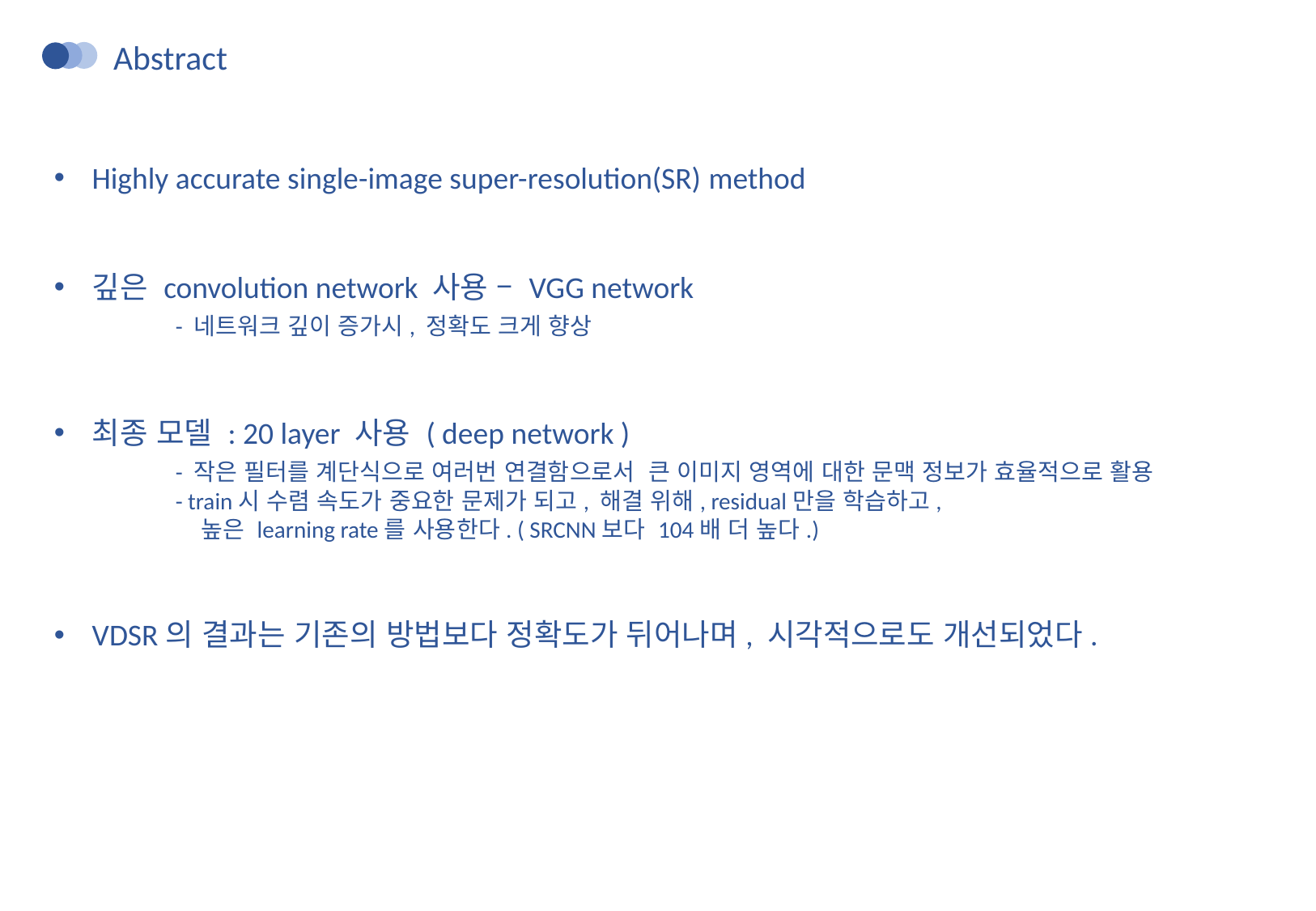

Abstract

Highly accurate single-image super-resolution(SR) method

깊은 convolution network 사용 – VGG network
	- 네트워크 깊이 증가시, 정확도 크게 향상

최종 모델 : 20 layer 사용 ( deep network )
	- 작은 필터를 계단식으로 여러번 연결함으로서  큰 이미지 영역에 대한 문맥 정보가 효율적으로 활용
	- train시 수렴 속도가 중요한 문제가 되고, 해결 위해, residual만을 학습하고,
	   높은 learning rate를 사용한다. ( SRCNN보다 104배 더 높다.)

VDSR의 결과는 기존의 방법보다 정확도가 뒤어나며, 시각적으로도 개선되었다.